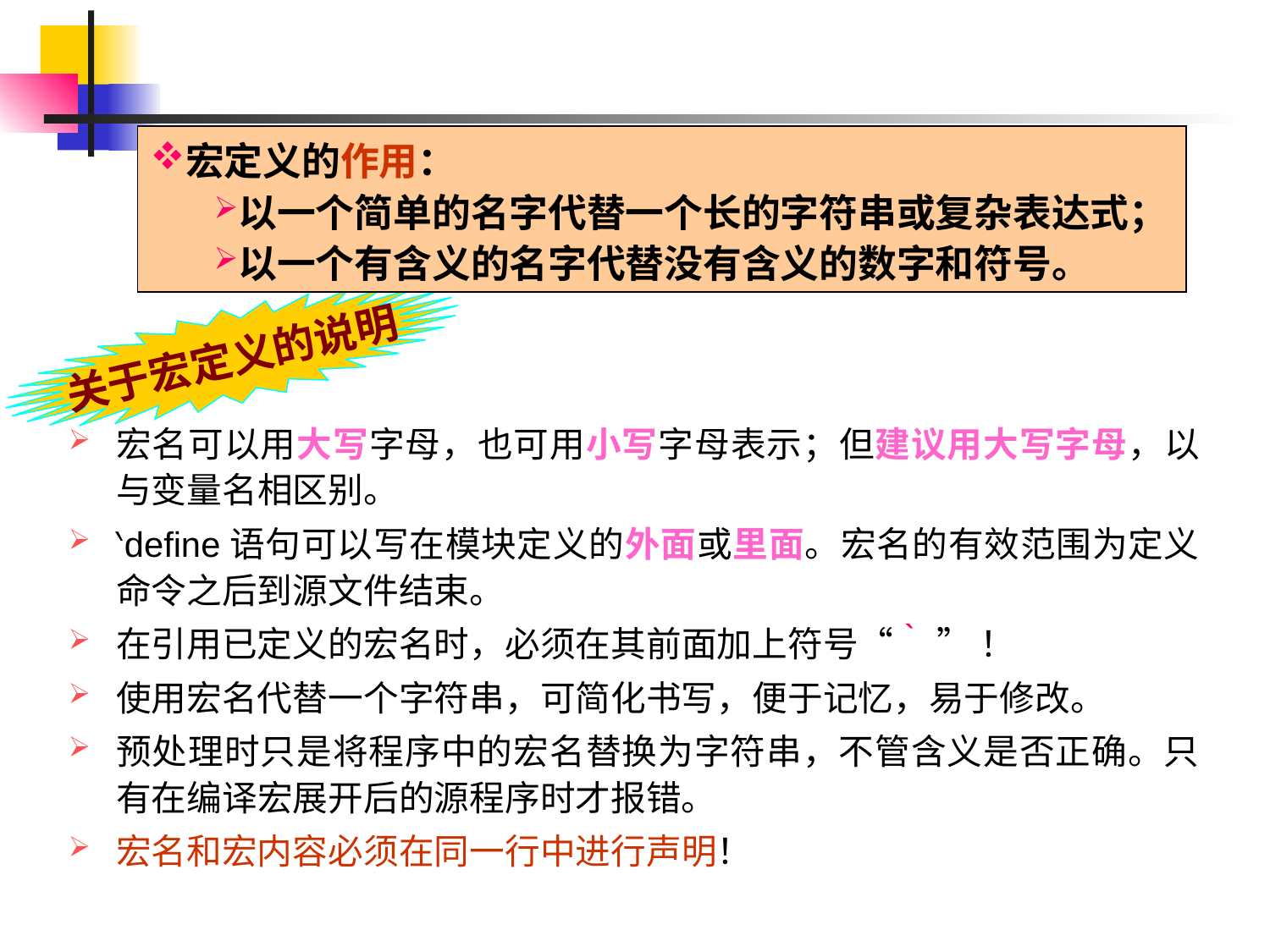

宏定义的作用：
以一个简单的名字代替一个长的字符串或复杂表达式；
以一个有含义的名字代替没有含义的数字和符号。
关于宏定义的说明
宏名可以用大写字母，也可用小写字母表示；但建议用大写字母，以与变量名相区别。
‵define语句可以写在模块定义的外面或里面。宏名的有效范围为定义命令之后到源文件结束。
在引用已定义的宏名时，必须在其前面加上符号“‵ ” ！
使用宏名代替一个字符串，可简化书写，便于记忆，易于修改。
预处理时只是将程序中的宏名替换为字符串，不管含义是否正确。只有在编译宏展开后的源程序时才报错。
宏名和宏内容必须在同一行中进行声明！
# 187